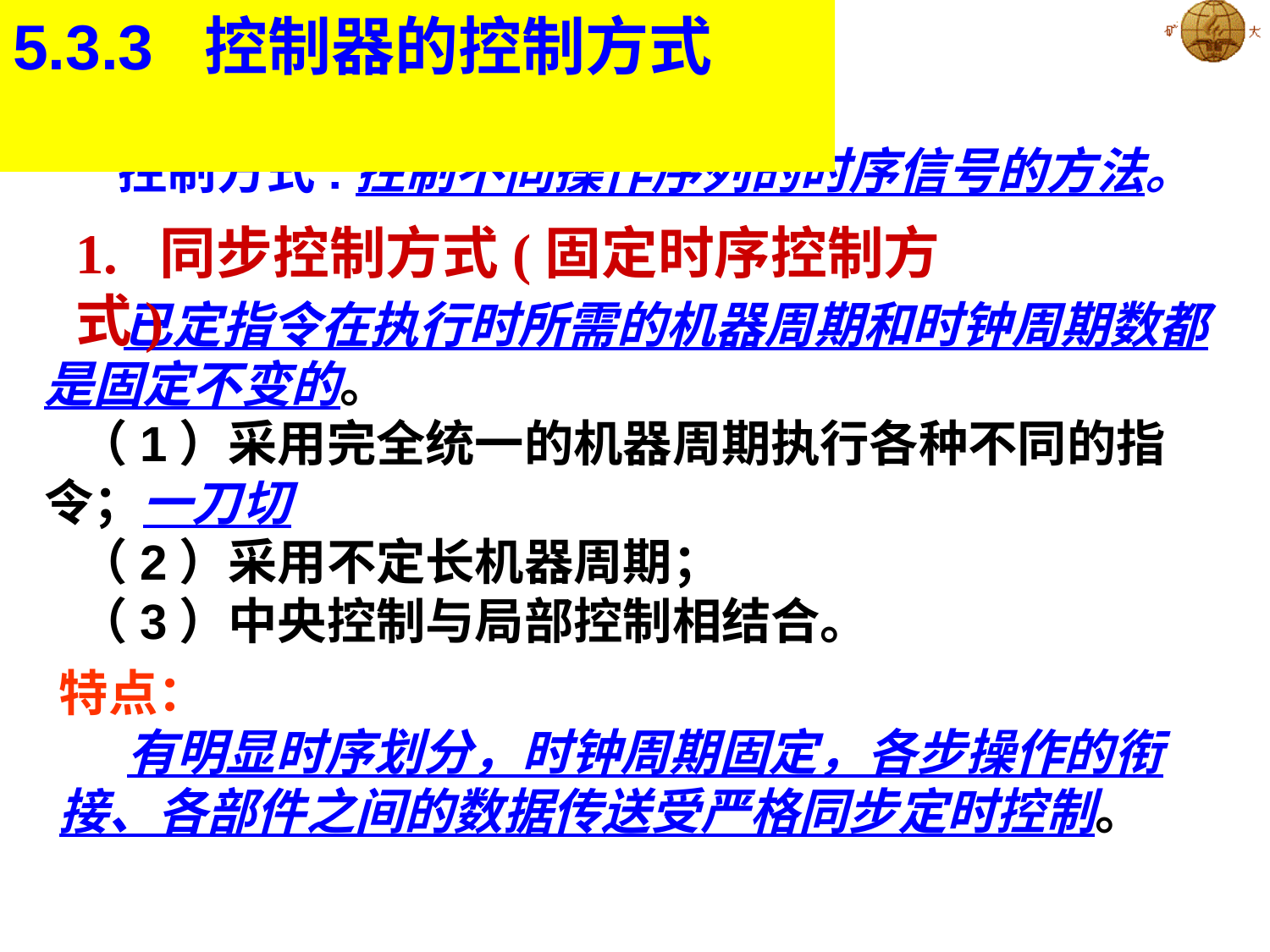

5.3.3  控制器的控制方式
控制方式:控制不同操作序列的时序信号的方法。
1.  同步控制方式(固定时序控制方式)
      已定指令在执行时所需的机器周期和时钟周期数都是固定不变的。
  （1）采用完全统一的机器周期执行各种不同的指令；一刀切
  （2）采用不定长机器周期；
  （3）中央控制与局部控制相结合。
特点：
     有明显时序划分，时钟周期固定，各步操作的衔接、各部件之间的数据传送受严格同步定时控制。